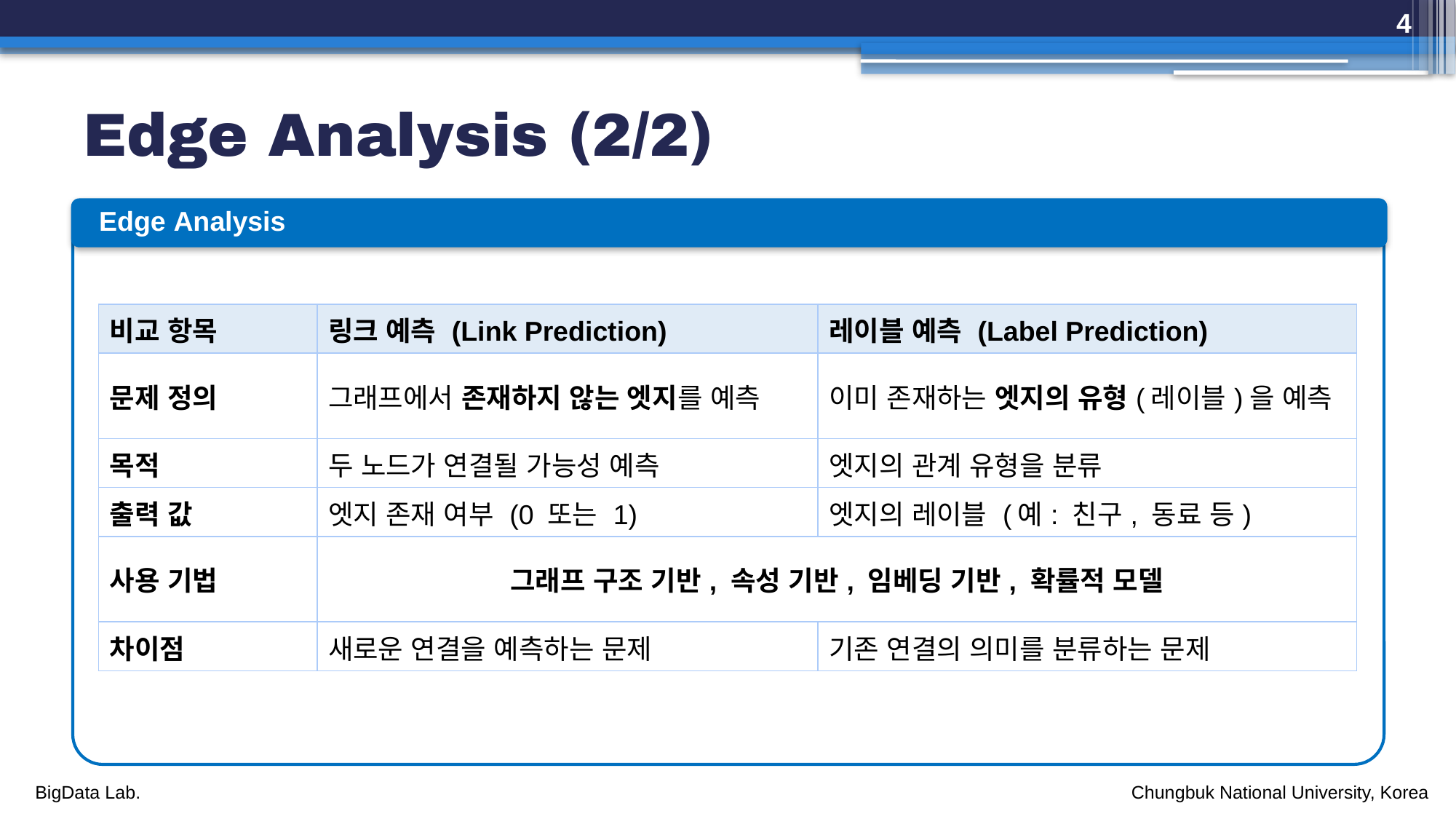

4
# Edge Analysis (2/2)

Edge Analysis

| 비교 항목 | 링크 예측 (Link Prediction) | 레이블 예측 (Label Prediction) |
| --- | --- | --- |
| 문제 정의 | 그래프에서 존재하지 않는 엣지를 예측 | 이미 존재하는 엣지의 유형(레이블)을 예측 |
| 목적 | 두 노드가 연결될 가능성 예측 | 엣지의 관계 유형을 분류 |
| 출력 값 | 엣지 존재 여부 (0 또는 1) | 엣지의 레이블 (예: 친구, 동료 등) |
| 사용 기법 | 그래프 구조 기반, 속성 기반, 임베딩 기반, 확률적 모델 |  |
| 차이점 | 새로운 연결을 예측하는 문제 | 기존 연결의 의미를 분류하는 문제 |